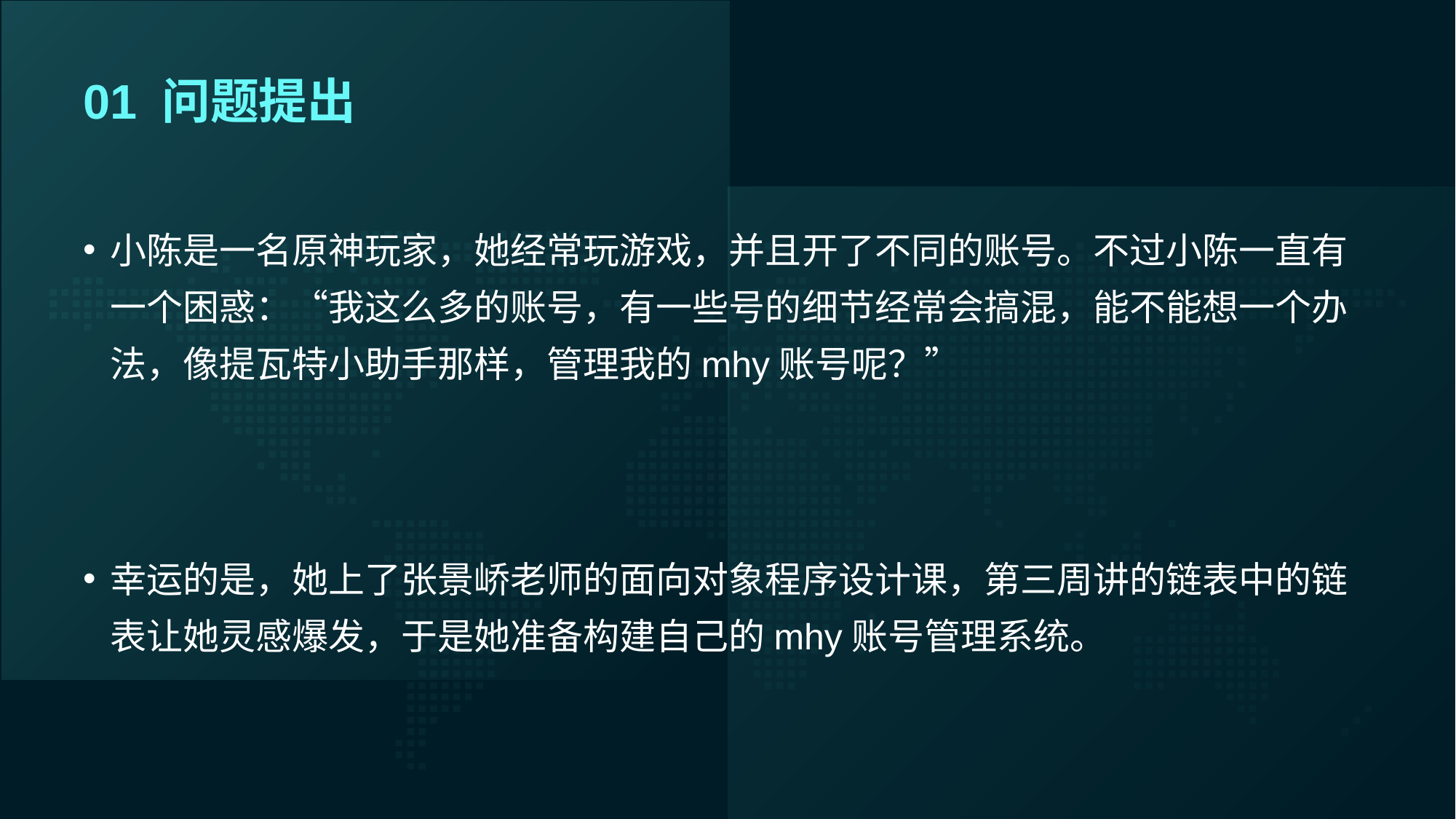

# 01 问题提出

小陈是一名原神玩家，她经常玩游戏，并且开了不同的账号。不过小陈一直有一个困惑：“我这么多的账号，有一些号的细节经常会搞混，能不能想一个办法，像提瓦特小助手那样，管理我的mhy账号呢？”

幸运的是，她上了张景峤老师的面向对象程序设计课，第三周讲的链表中的链表让她灵感爆发，于是她准备构建自己的mhy账号管理系统。